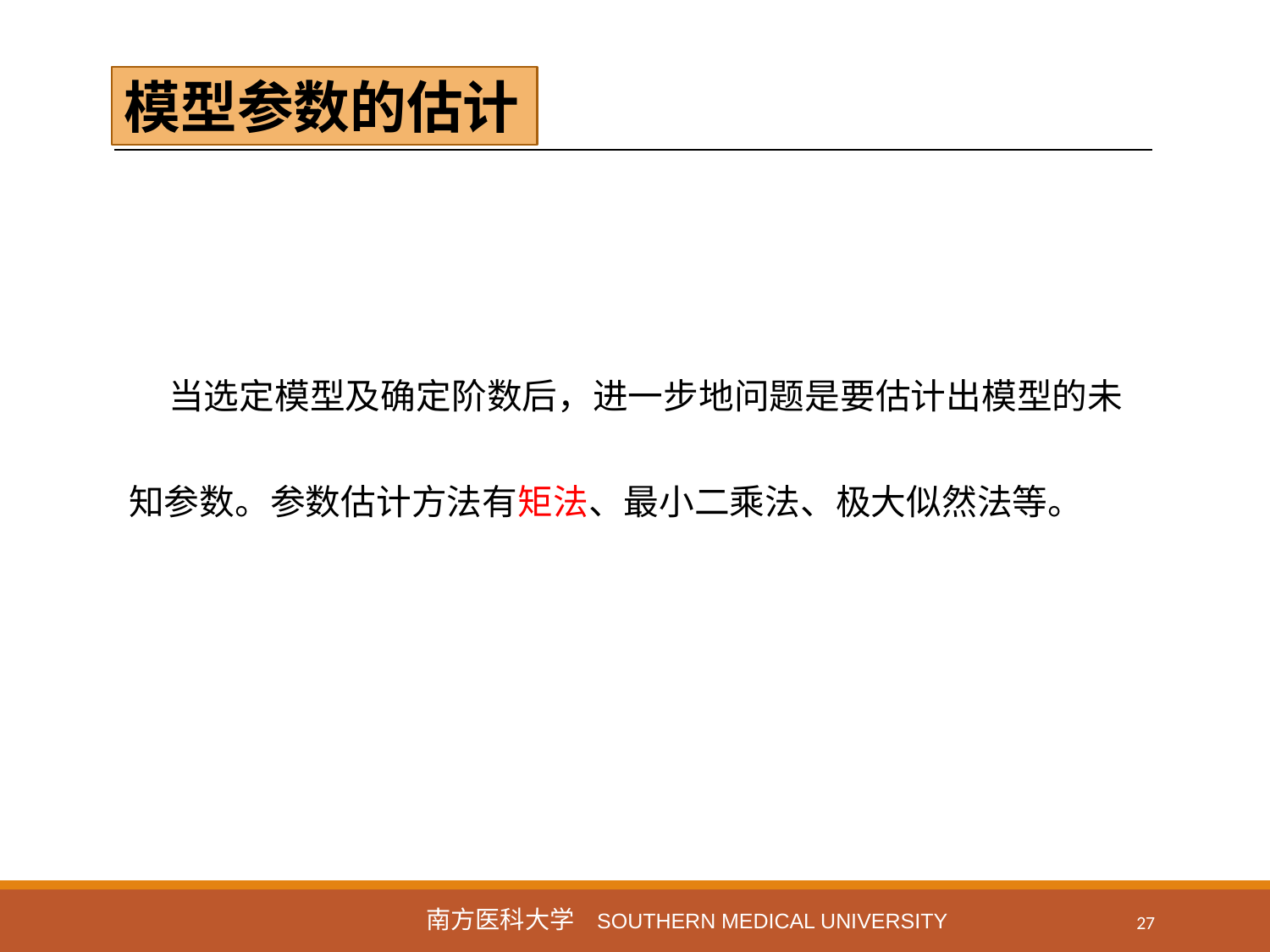

模型参数的估计
    当选定模型及确定阶数后，进一步地问题是要估计出模型的未知参数。参数估计方法有矩法、最小二乘法、极大似然法等。
27